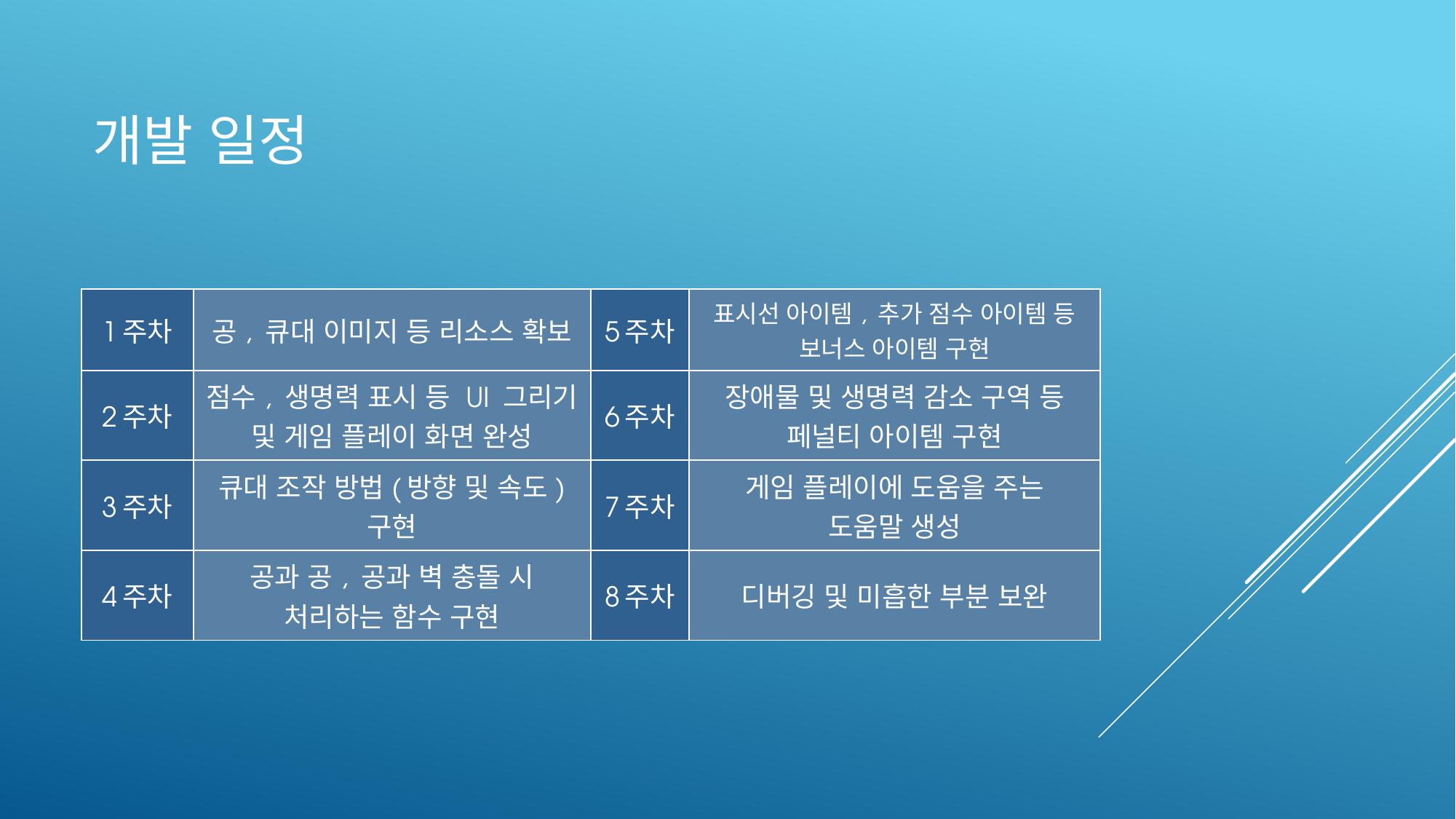

# 개발 일정
| 1주차 | 공, 큐대 이미지 등 리소스 확보 | 5주차 | 표시선 아이템, 추가 점수 아이템 등 보너스 아이템 구현 |
| --- | --- | --- | --- |
| 2주차 | 점수, 생명력 표시 등 UI 그리기 및 게임 플레이 화면 완성 | 6주차 | 장애물 및 생명력 감소 구역 등 페널티 아이템 구현 |
| 3주차 | 큐대 조작 방법(방향 및 속도) 구현 | 7주차 | 게임 플레이에 도움을 주는 도움말 생성 |
| 4주차 | 공과 공, 공과 벽 충돌 시 처리하는 함수 구현 | 8주차 | 디버깅 및 미흡한 부분 보완 |